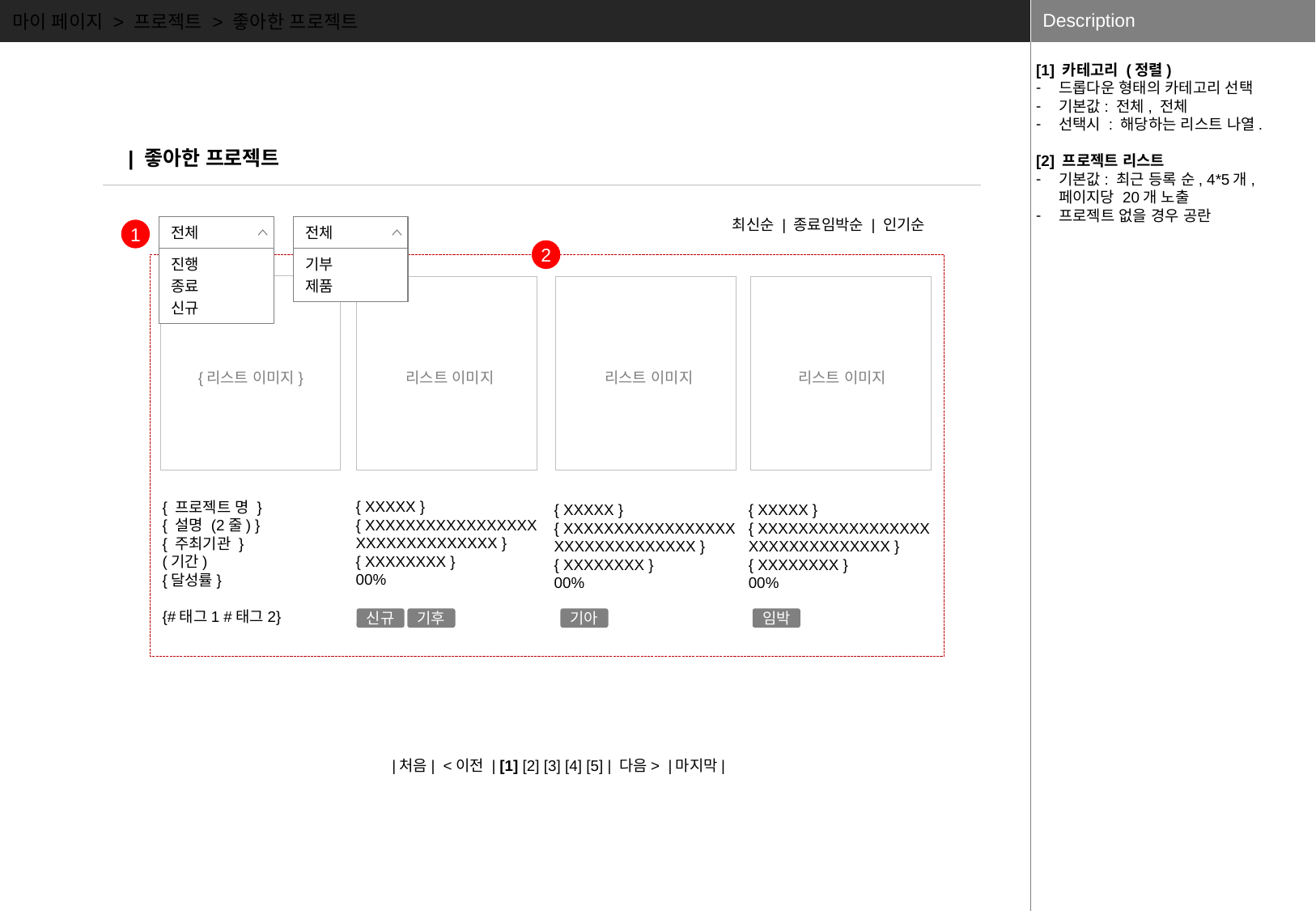

마이 페이지 > 프로젝트 > 좋아한 프로젝트

[1] 카테고리 (정렬)
드롭다운 형태의 카테고리 선택
기본값: 전체, 전체
선택시 : 해당하는 리스트 나열.

[2] 프로젝트 리스트
기본값: 최근 등록 순, 4*5개,         페이지당 20개 노출
프로젝트 없을 경우 공란
 | 좋아한 프로젝트
최신순 | 종료임박순 | 인기순
전체

진행
종료
신규
전체

기부
제품
1
2

5
|  |
| --- |
|  |
| --- |
|  |
| --- |
|  |
| --- |
{리스트 이미지}
리스트 이미지
리스트 이미지
리스트 이미지
{ 프로젝트 명 }
{ 설명 (2줄) }
{ 주최기관 }
(기간)
{달성률}

{#태그1 #태그2}
{ XXXXX }
{ XXXXXXXXXXXXXXXXXXXXXXXXXXXXXXX }
{ XXXXXXXX }
00%
{ XXXXX }
{ XXXXXXXXXXXXXXXXXXXXXXXXXXXXXXX }
{ XXXXXXXX }
00%
{ XXXXX }
{ XXXXXXXXXXXXXXXXXXXXXXXXXXXXXXX }
{ XXXXXXXX }
00%
신규
기후
기아
임박
|처음|  <이전 | [1] [2] [3] [4] [5] | 다음>  |마지막|